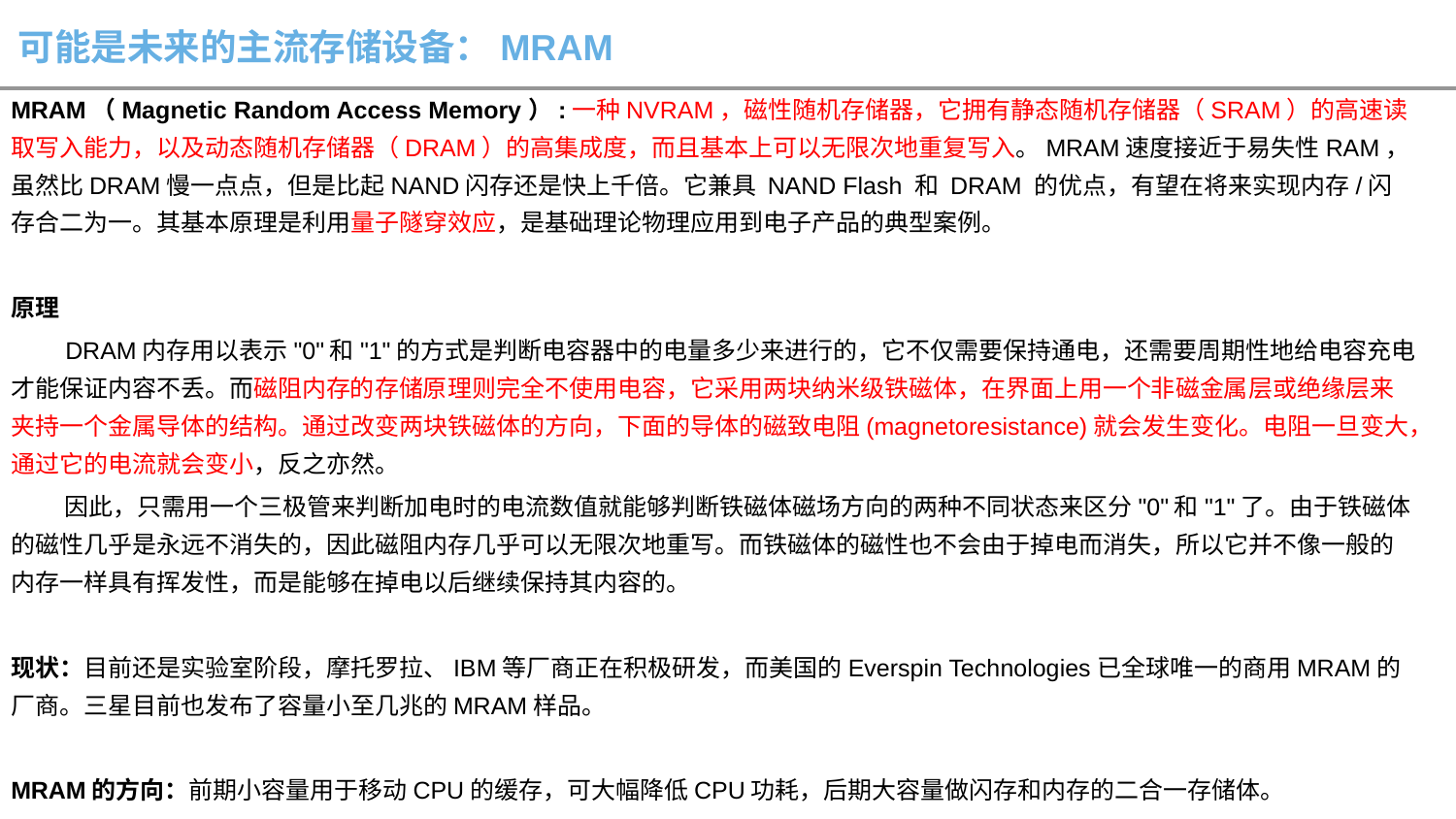

可能是未来的主流存储设备：MRAM
MRAM（Magnetic Random Access Memory）:一种NVRAM，磁性随机存储器，它拥有静态随机存储器（SRAM）的高速读取写入能力，以及动态随机存储器（DRAM）的高集成度，而且基本上可以无限次地重复写入。MRAM速度接近于易失性RAM，虽然比DRAM慢一点点，但是比起NAND闪存还是快上千倍。它兼具 NAND Flash 和 DRAM 的优点，有望在将来实现内存/闪存合二为一。其基本原理是利用量子隧穿效应，是基础理论物理应用到电子产品的典型案例。

原理
        DRAM内存用以表示"0"和"1"的方式是判断电容器中的电量多少来进行的，它不仅需要保持通电，还需要周期性地给电容充电才能保证内容不丢。而磁阻内存的存储原理则完全不使用电容，它采用两块纳米级铁磁体，在界面上用一个非磁金属层或绝缘层来夹持一个金属导体的结构。通过改变两块铁磁体的方向，下面的导体的磁致电阻(magnetoresistance)就会发生变化。电阻一旦变大，通过它的电流就会变小，反之亦然。
         因此，只需用一个三极管来判断加电时的电流数值就能够判断铁磁体磁场方向的两种不同状态来区分"0"和"1"了。由于铁磁体的磁性几乎是永远不消失的，因此磁阻内存几乎可以无限次地重写。而铁磁体的磁性也不会由于掉电而消失，所以它并不像一般的内存一样具有挥发性，而是能够在掉电以后继续保持其内容的。

现状：目前还是实验室阶段，摩托罗拉、IBM等厂商正在积极研发，而美国的Everspin Technologies已全球唯一的商用MRAM的厂商。三星目前也发布了容量小至几兆的MRAM样品。

MRAM的方向：前期小容量用于移动CPU的缓存，可大幅降低CPU功耗，后期大容量做闪存和内存的二合一存储体。